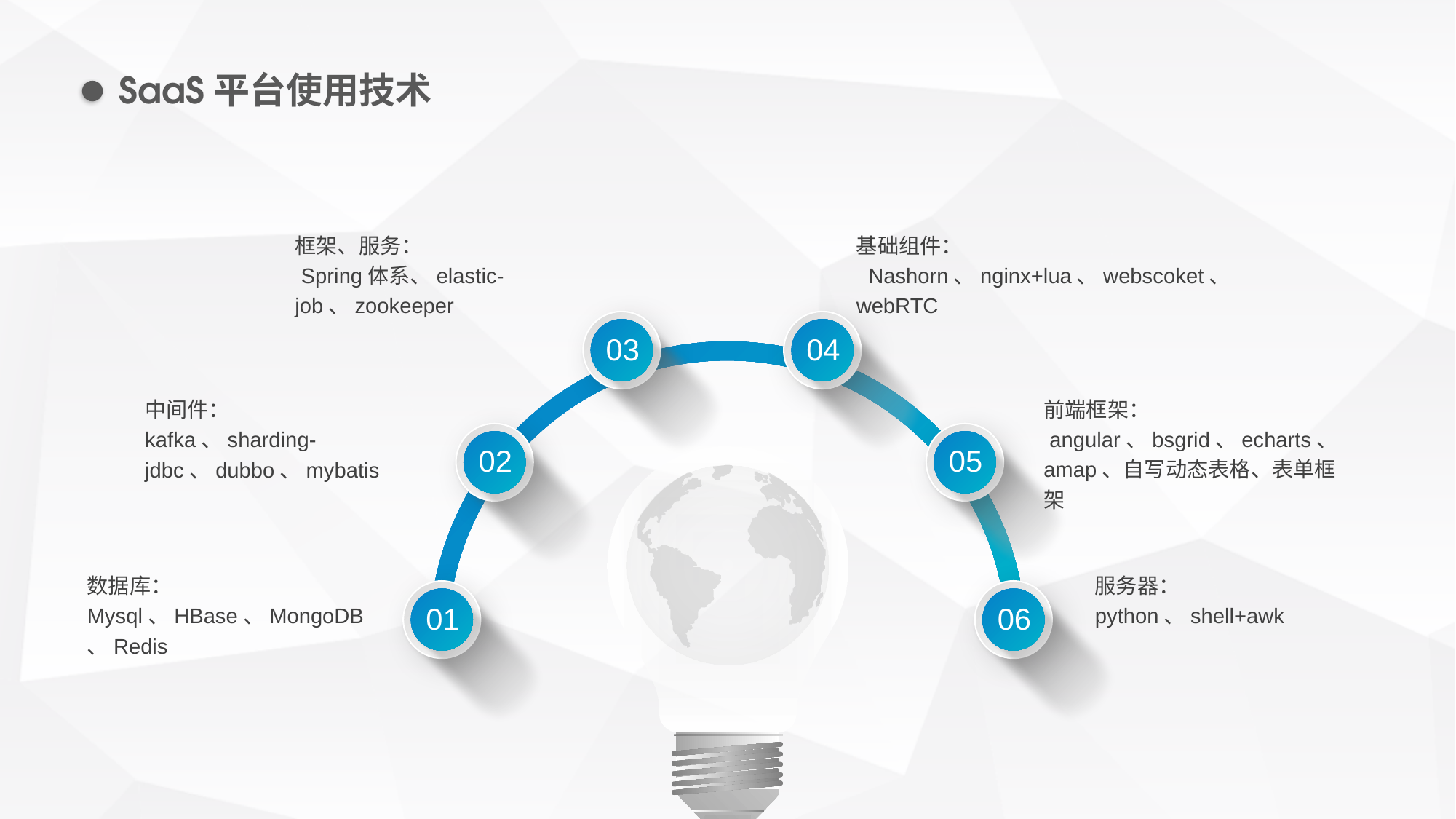

SaaS平台使用技术

框架、服务：
 Spring体系、elastic-job、zookeeper
基础组件：
  Nashorn、nginx+lua、webscoket、webRTC

03

04

中间件：
kafka、sharding-jdbc、dubbo、mybatis
前端框架：
 angular、bsgrid、echarts、amap、自写动态表格、表单框架

02

05

数据库：
Mysql、HBase、MongoDB、Redis
服务器：
python、shell+awk

01

06